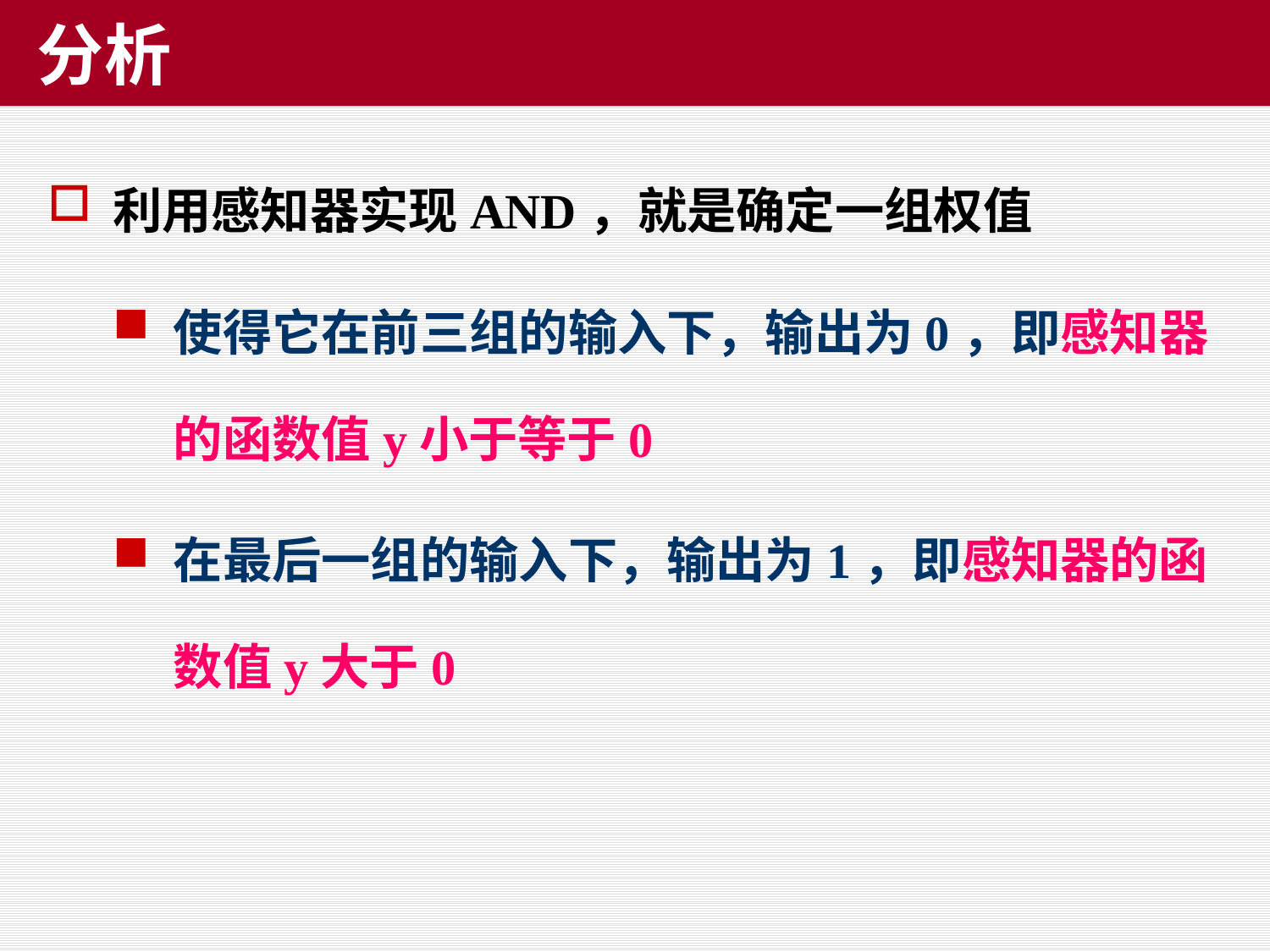

# 分析
利用感知器实现AND，就是确定一组权值
使得它在前三组的输入下，输出为0，即感知器的函数值y小于等于0
在最后一组的输入下，输出为1，即感知器的函数值y大于0